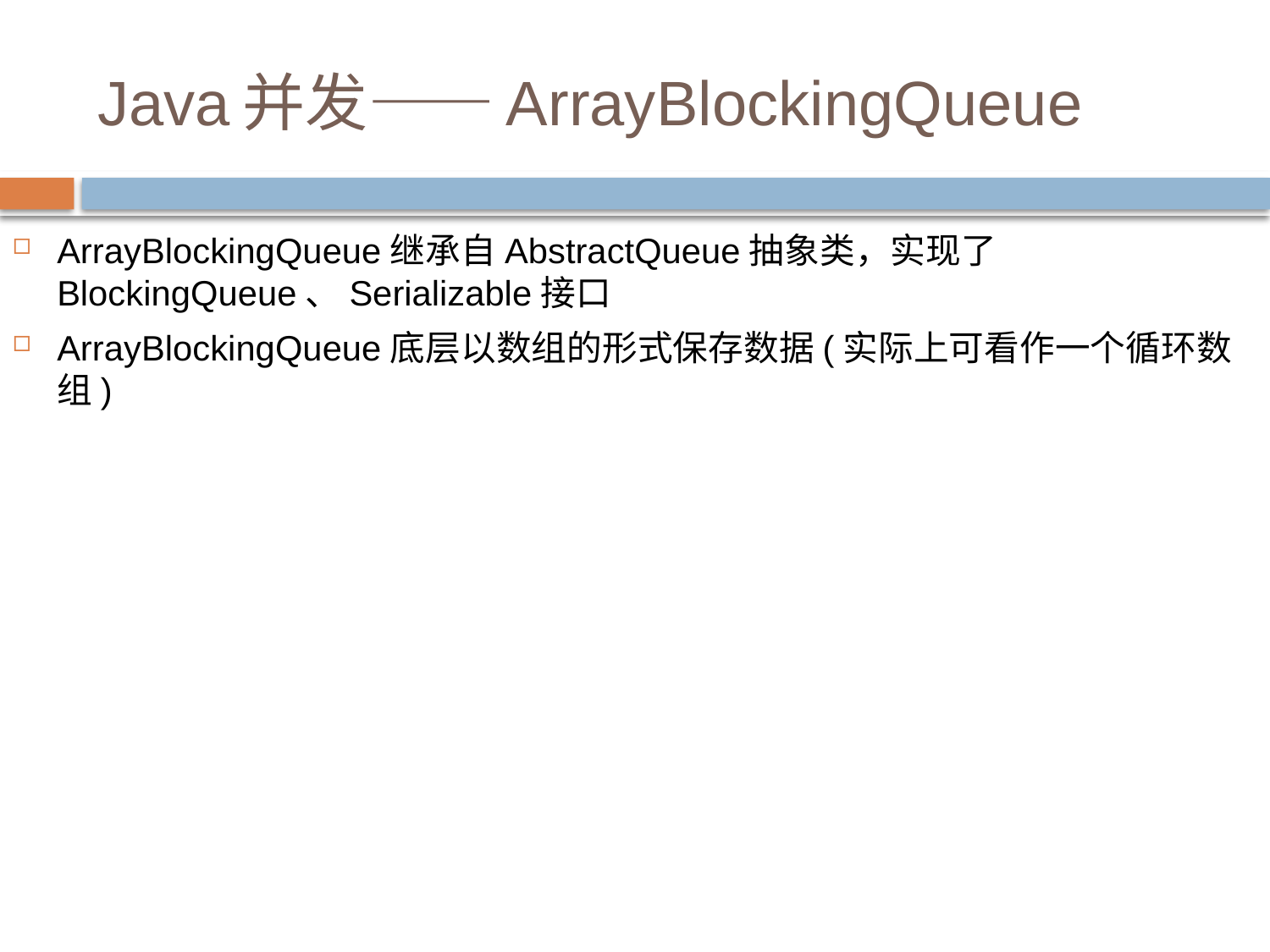

# Java并发——ArrayBlockingQueue
ArrayBlockingQueue继承自AbstractQueue抽象类，实现了BlockingQueue、Serializable接口
ArrayBlockingQueue底层以数组的形式保存数据(实际上可看作一个循环数组)